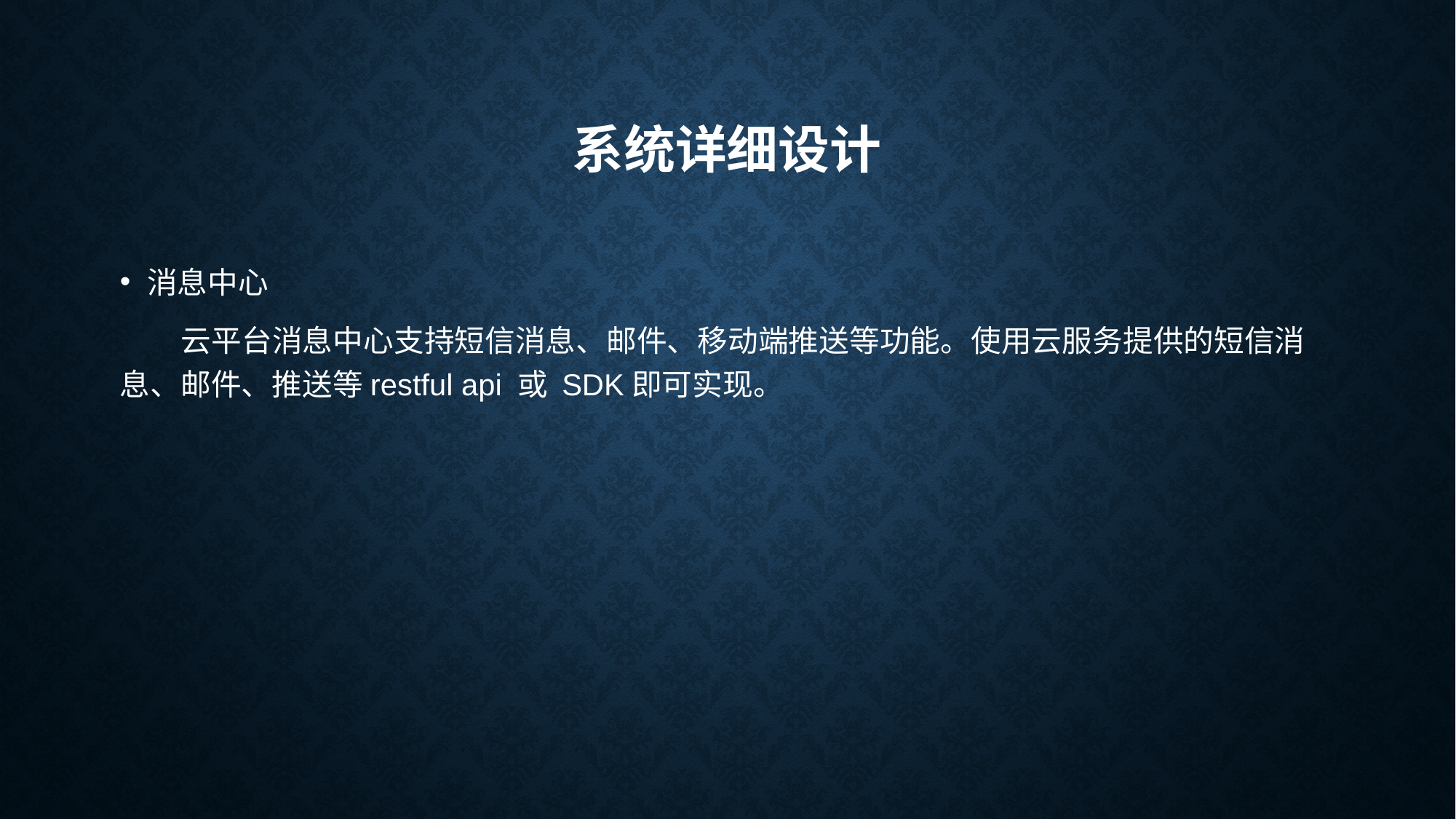

# 系统详细设计
消息中心
        云平台消息中心支持短信消息、邮件、移动端推送等功能。使用云服务提供的短信消息、邮件、推送等restful api 或 SDK即可实现。